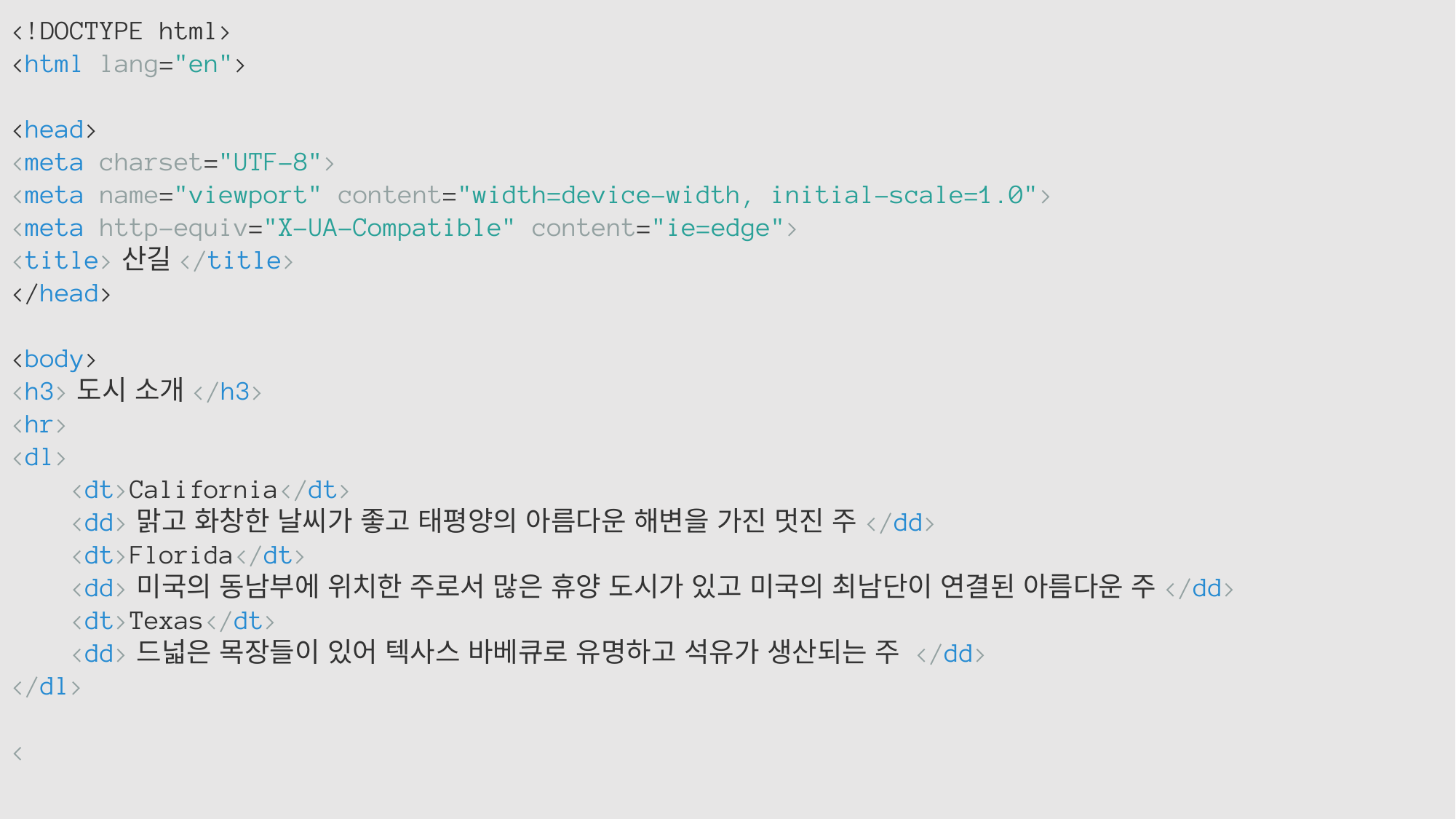

<!DOCTYPE html>
<html lang="en">
<head>
<meta charset="UTF-8">
<meta name="viewport" content="width=device-width, initial-scale=1.0">
<meta http-equiv="X-UA-Compatible" content="ie=edge">
<title>산길</title>
</head>
<body>
<h3>도시 소개</h3>
<hr>
<dl>
    <dt>California</dt>
    <dd>맑고 화창한 날씨가 좋고 태평양의 아름다운 해변을 가진 멋진 주</dd>
    <dt>Florida</dt>
    <dd>미국의 동남부에 위치한 주로서 많은 휴양 도시가 있고 미국의 최남단이 연결된 아름다운 주</dd>
    <dt>Texas</dt>
    <dd>드넓은 목장들이 있어 텍사스 바베큐로 유명하고 석유가 생산되는 주 </dd>
</dl>
<